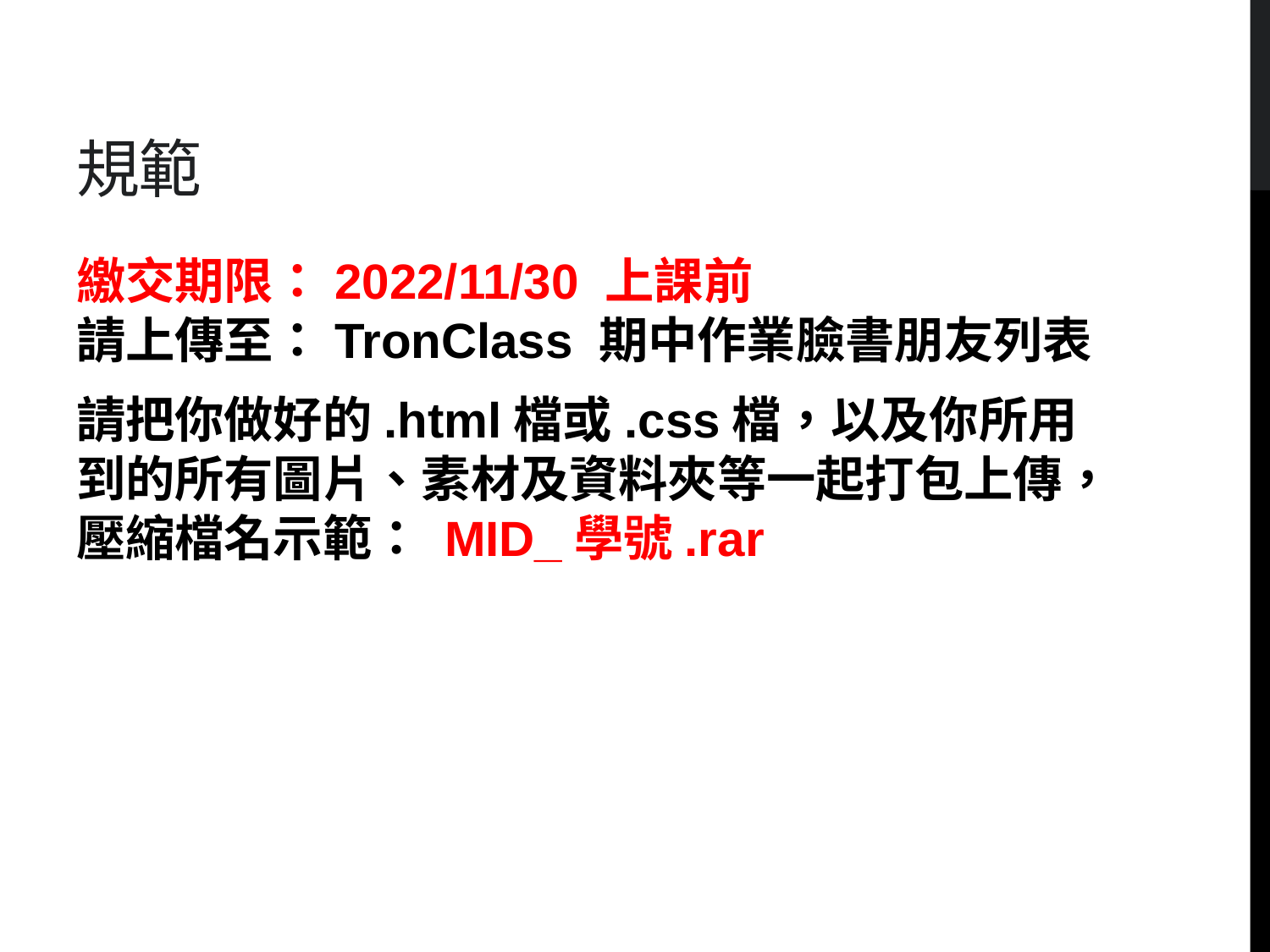

# 規範
繳交期限：2022/11/30 上課前
請上傳至：TronClass 期中作業臉書朋友列表
請把你做好的.html檔或.css檔，以及你所用到的所有圖片、素材及資料夾等一起打包上傳，壓縮檔名示範： MID_學號.rar